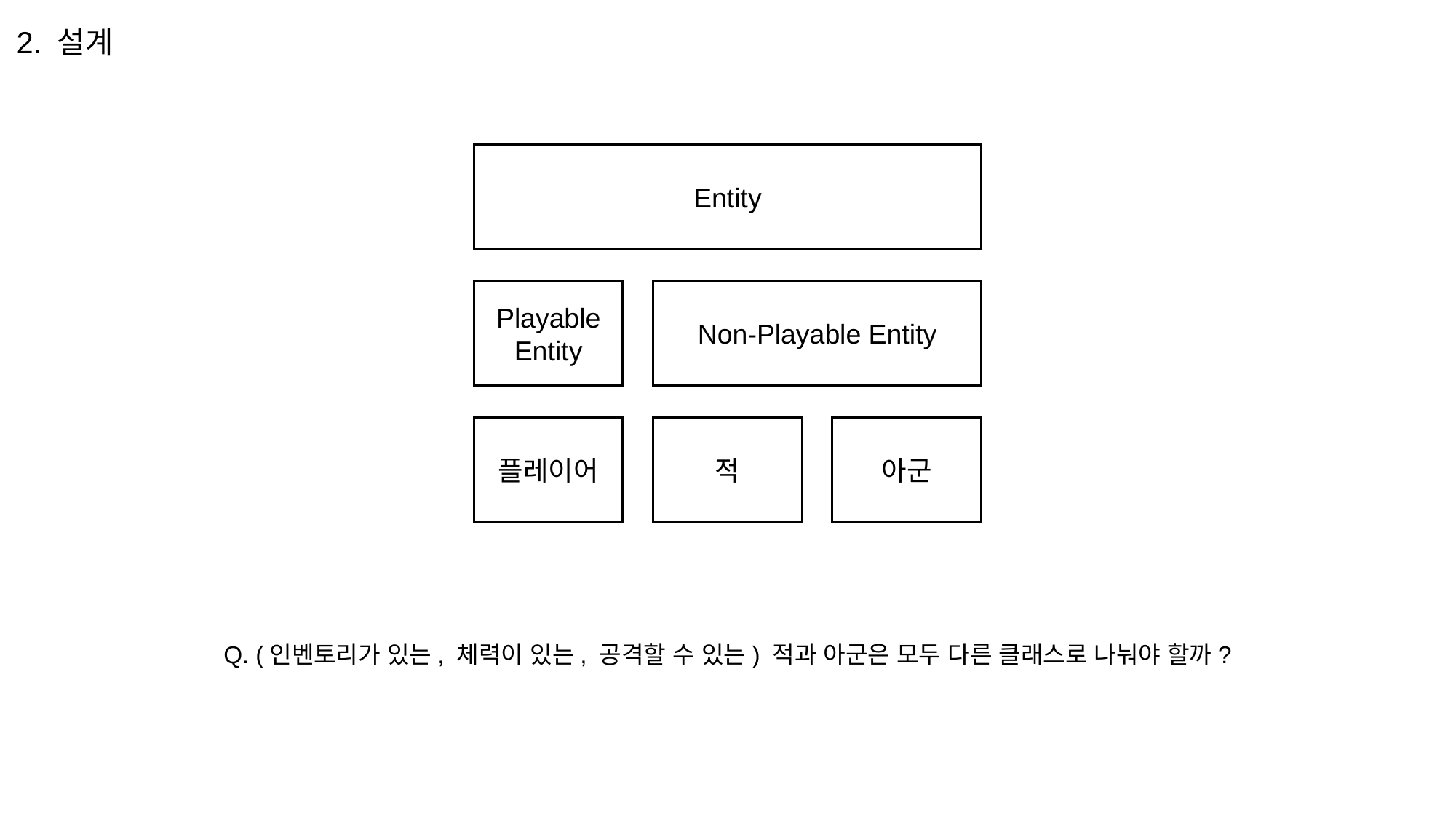

2. 설계
Entity
Playable
Entity
Non-Playable Entity
플레이어
적
아군
Q. (인벤토리가 있는, 체력이 있는, 공격할 수 있는) 적과 아군은 모두 다른 클래스로 나눠야 할까?